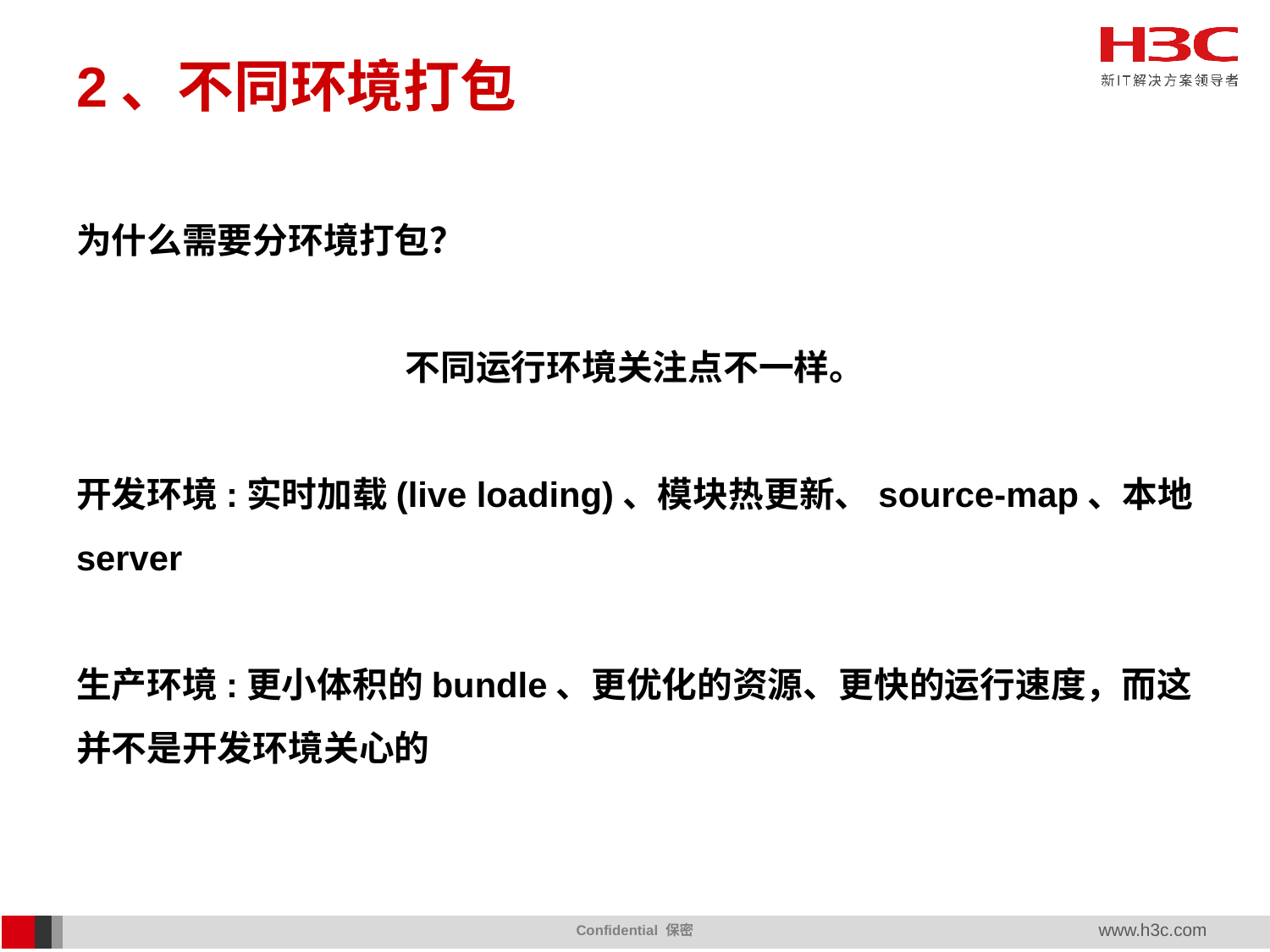

# 2、不同环境打包
为什么需要分环境打包？

不同运行环境关注点不一样。

开发环境:实时加载(live loading)、模块热更新、source-map、本地server

生产环境:更小体积的bundle、更优化的资源、更快的运行速度，而这并不是开发环境关心的